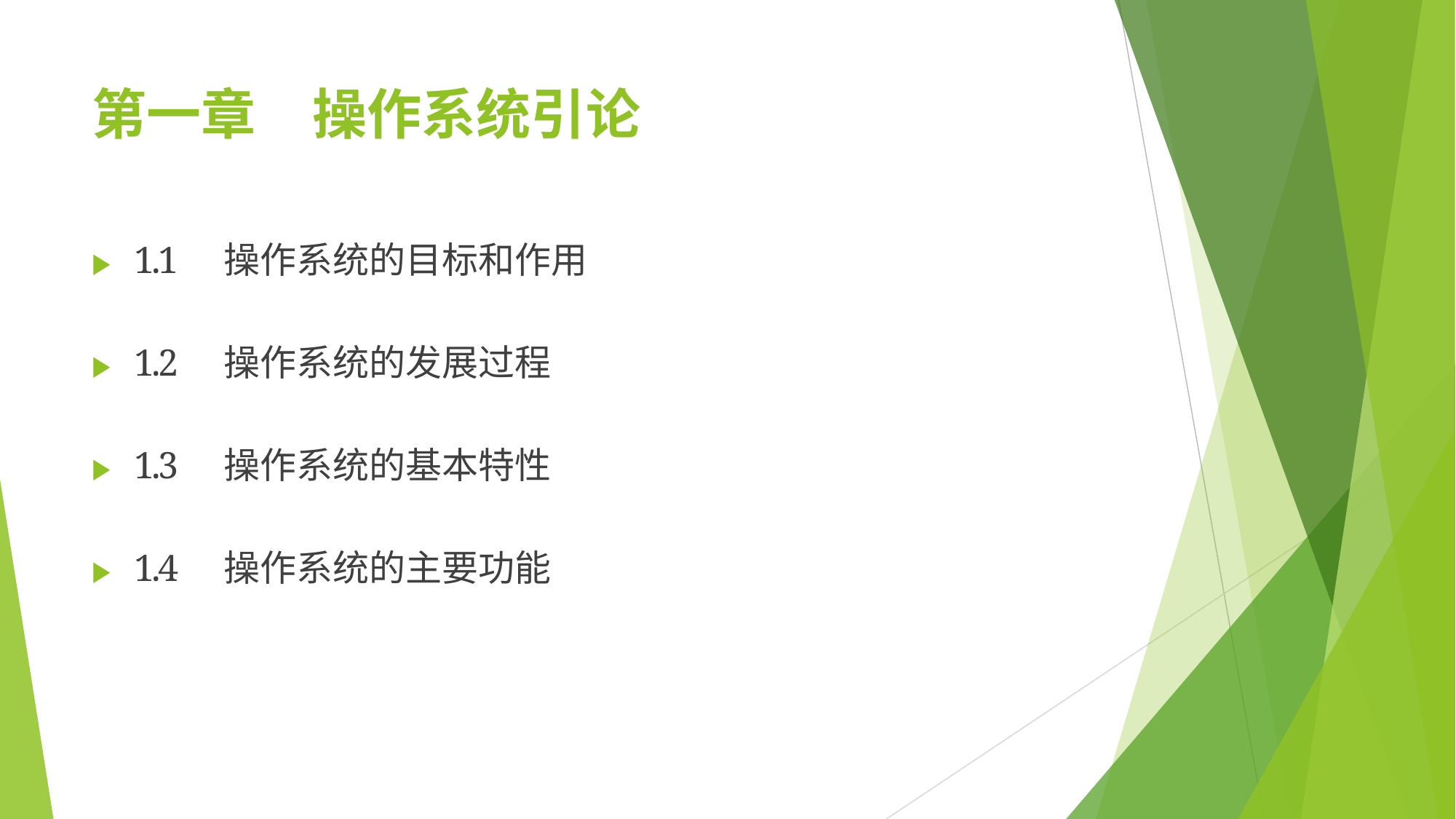

# 第一章	操作系统引论
▶	1.1
操作系统的目标和作用
▶	1.2
操作系统的发展过程
▶	1.3
操作系统的基本特性
▶	1.4
操作系统的主要功能